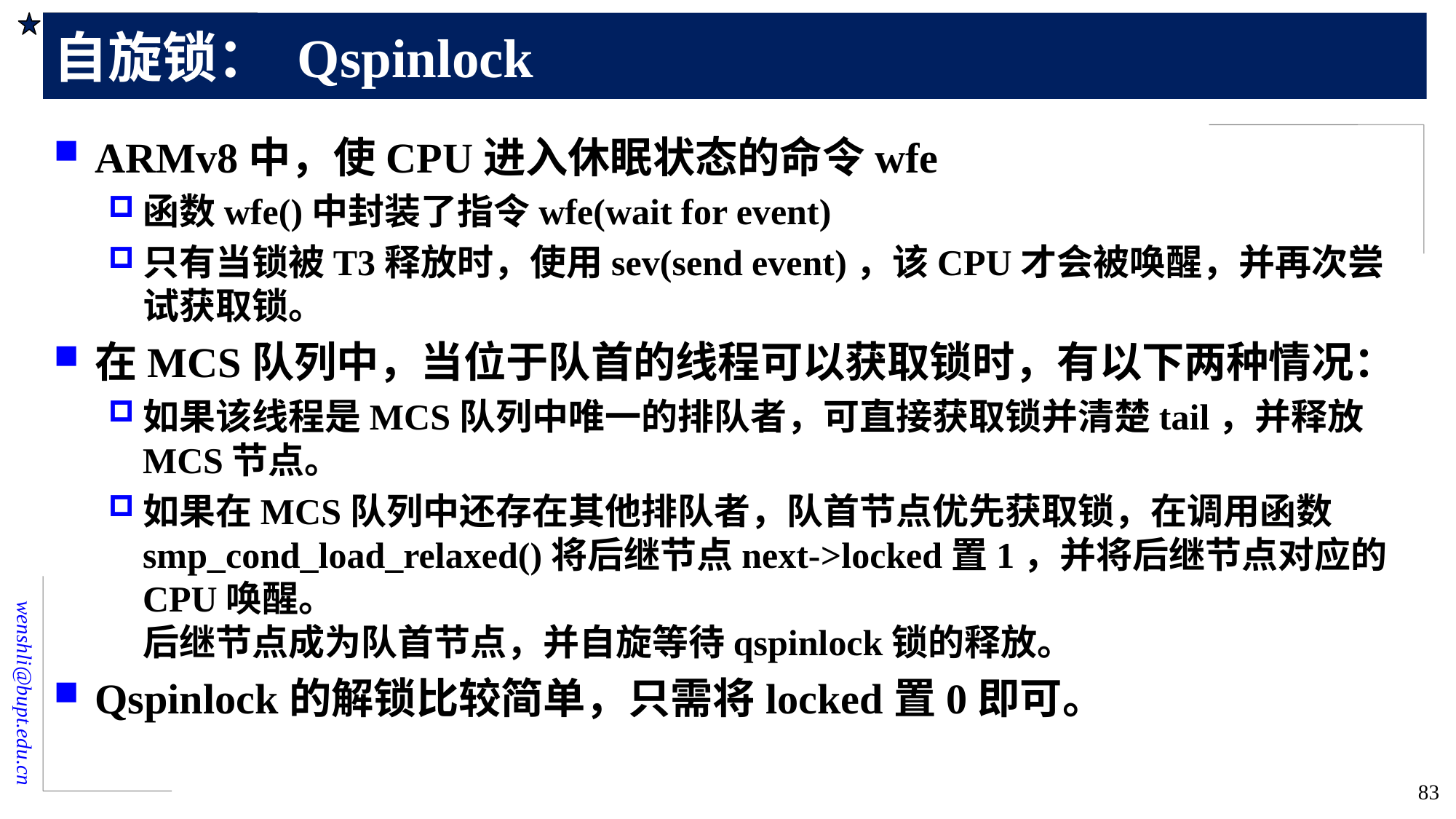

# 自旋锁： Qspinlock
ARMv8中，使CPU进入休眠状态的命令wfe
函数wfe()中封装了指令wfe(wait for event)
只有当锁被T3释放时，使用sev(send event)，该CPU才会被唤醒，并再次尝试获取锁。
在MCS队列中，当位于队首的线程可以获取锁时，有以下两种情况：
如果该线程是MCS队列中唯一的排队者，可直接获取锁并清楚tail，并释放MCS节点。
如果在MCS队列中还存在其他排队者，队首节点优先获取锁，在调用函数smp_cond_load_relaxed()将后继节点next->locked置1，并将后继节点对应的CPU唤醒。
后继节点成为队首节点，并自旋等待qspinlock锁的释放。
Qspinlock的解锁比较简单，只需将locked置0即可。
83